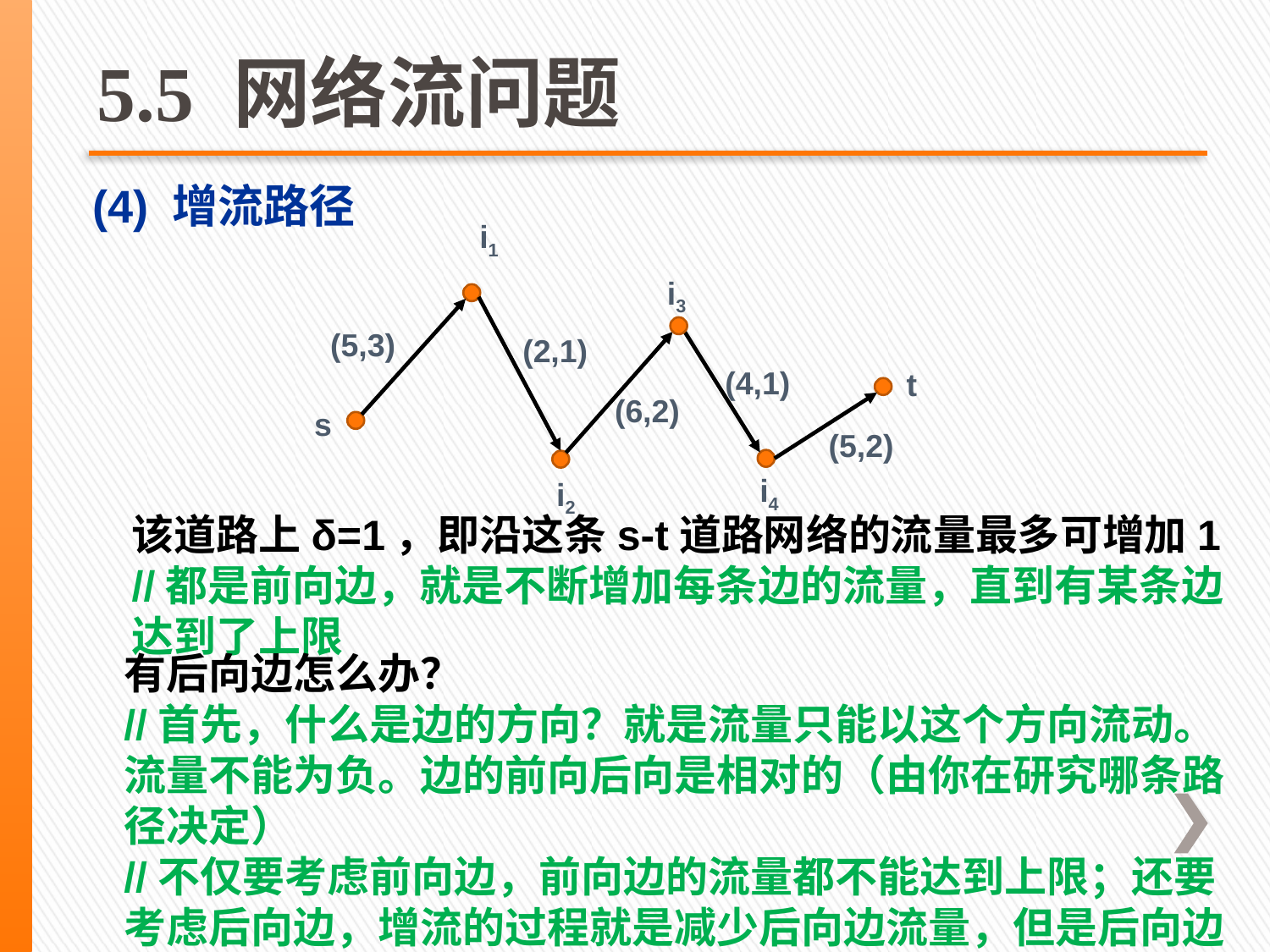

# 5.5 网络流问题
(4) 增流路径
i1
i3

(5,3)
(2,1)
(4,1)
t

(6,2)
s

(5,2)

i4
i2
该道路上δ=1，即沿这条s-t道路网络的流量最多可增加1
//都是前向边，就是不断增加每条边的流量，直到有某条边
达到了上限
有后向边怎么办？
//首先，什么是边的方向？就是流量只能以这个方向流动。流量不能为负。边的前向后向是相对的（由你在研究哪条路径决定）
//不仅要考虑前向边，前向边的流量都不能达到上限；还要
考虑后向边，增流的过程就是减少后向边流量，但是后向边
流量不能小于0.这两者其中一个不满足了，增流就要停止